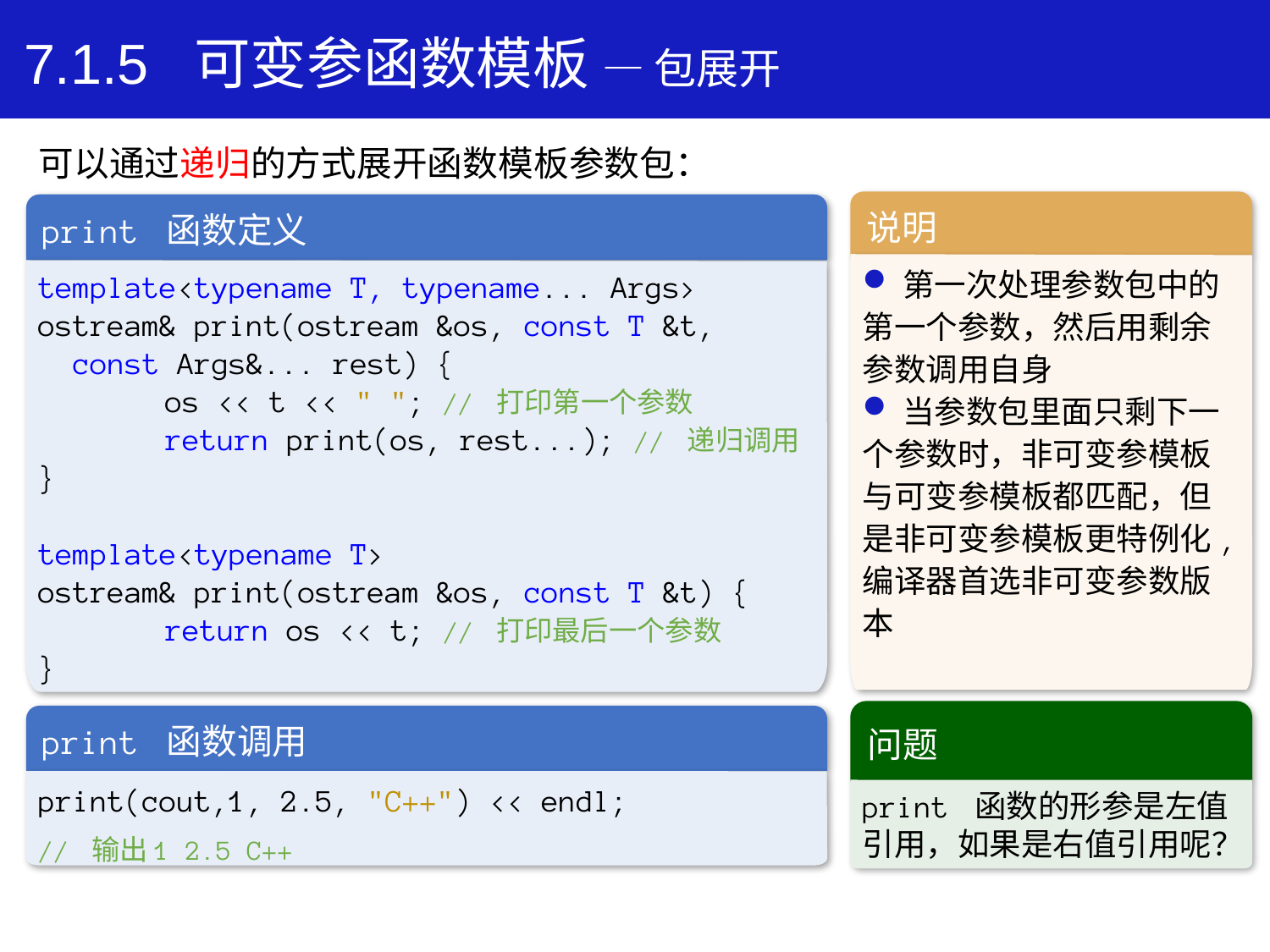

7.1.5  可变参函数模板 — 包展开
可以通过递归的方式展开函数模板参数包：
说明
第一次处理参数包中的
第一个参数，然后用剩余参数调用自身
当参数包里面只剩下一
个参数时，非可变参模板与可变参模板都匹配，但是非可变参模板更特例化,编译器首选非可变参数版本

print 函数定义
template<typename T, typename... Args>
ostream& print(ostream &os, const T &t,
  const Args&... rest) {
	os << t << " "; // 打印第一个参数
	return print(os, rest...); // 递归调用
}

template<typename T>
ostream& print(ostream &os, const T &t) {
	return os << t; // 打印最后一个参数
}
学习目标
问题
print 函数的形参是左值
引用，如果是右值引用呢？
print 函数调用
print(cout,1, 2.5, "C++") << endl;
// 输出1 2.5 C++
25